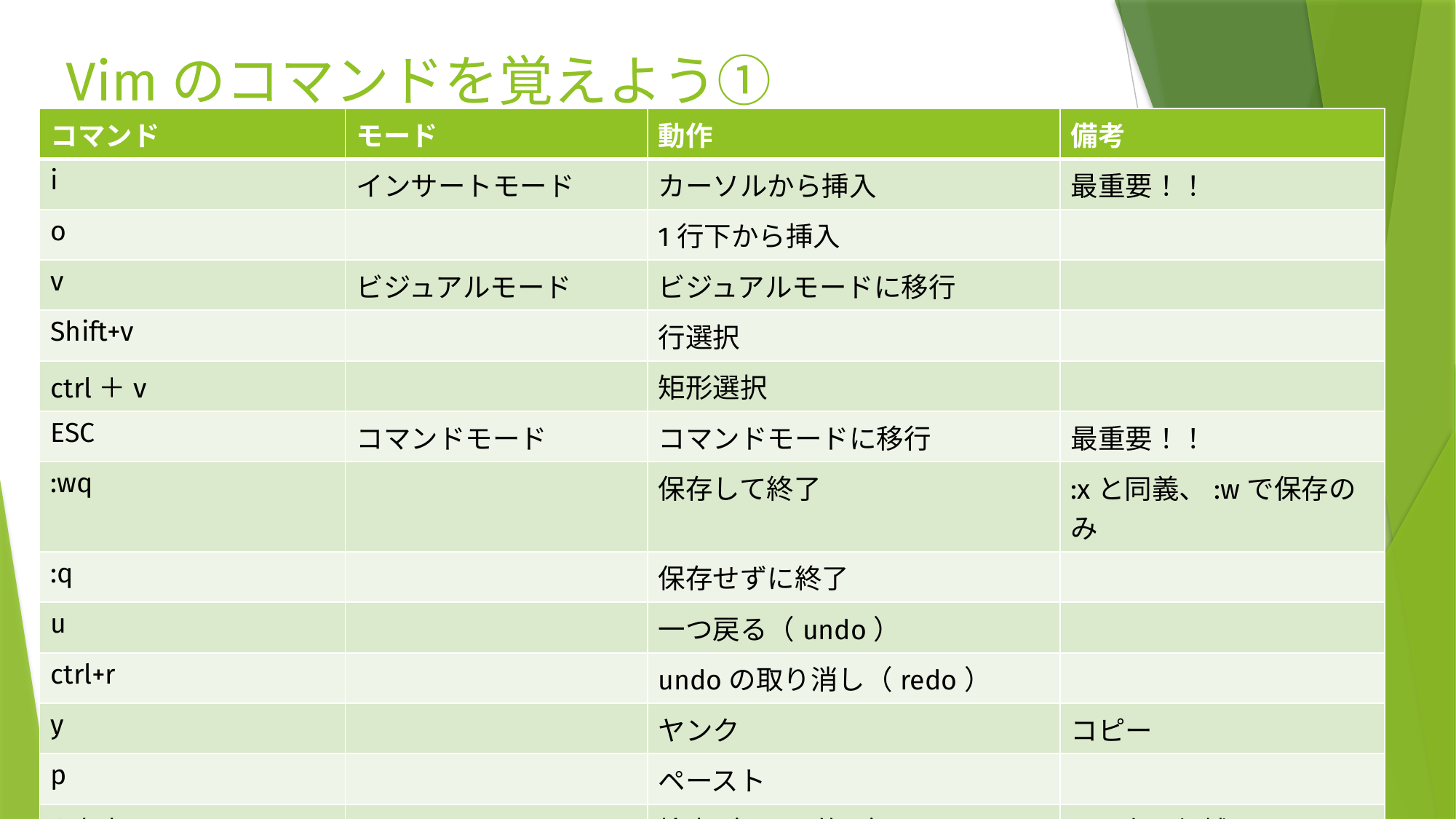

# Vimのコマンドを覚えよう①
| コマンド | モード | 動作 | 備考 |
| --- | --- | --- | --- |
| i | インサートモード | カーソルから挿入 | 最重要！！ |
| o |  | 1行下から挿入 |  |
| v | ビジュアルモード | ビジュアルモードに移行 |  |
| Shift+v |  | 行選択 |  |
| ctrl＋v |  | 矩形選択 |  |
| ESC | コマンドモード | コマンドモードに移行 | 最重要！！ |
| :wq |  | 保存して終了 | :xと同義、:wで保存のみ |
| :q |  | 保存せずに終了 |  |
| u |  | 一つ戻る（undo） |  |
| ctrl+r |  | undoの取り消し（redo） |  |
| y |  | ヤンク | コピー |
| p |  | ペースト |  |
| /文字 |  | 検索（ctlr-f的な） | nで次の候補へ |
| r |  | 置換（replace） |  |
| . |  | 前回の動作の繰り返し |  |